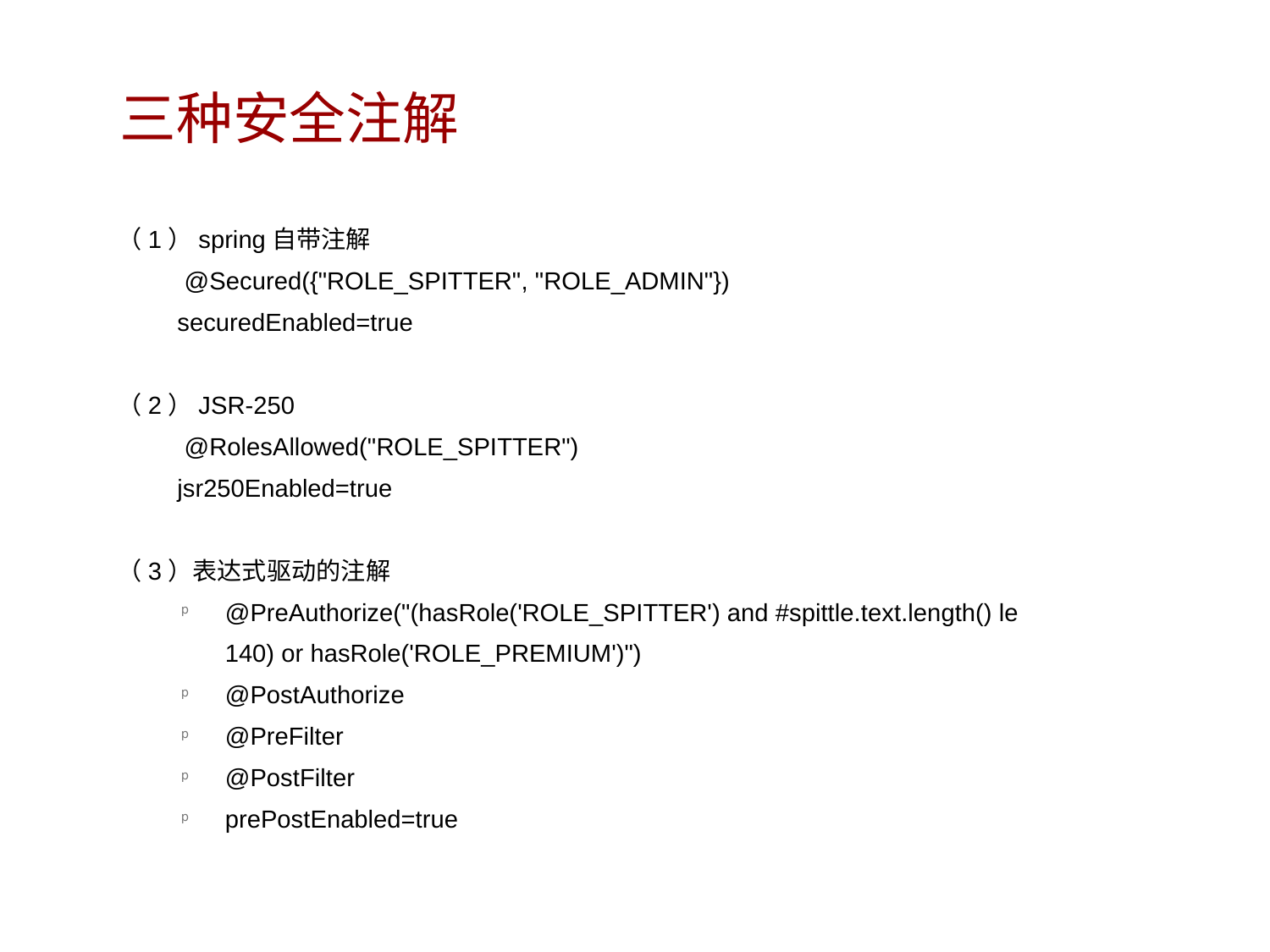

# 三种安全注解
（1）spring自带注解
 @Secured({"ROLE_SPITTER", "ROLE_ADMIN"})
securedEnabled=true

（2）JSR-250
 @RolesAllowed("ROLE_SPITTER")
jsr250Enabled=true

（3）表达式驱动的注解
@PreAuthorize("(hasRole('ROLE_SPITTER') and #spittle.text.length() le 140) or hasRole('ROLE_PREMIUM')")
@PostAuthorize
@PreFilter
@PostFilter
prePostEnabled=true